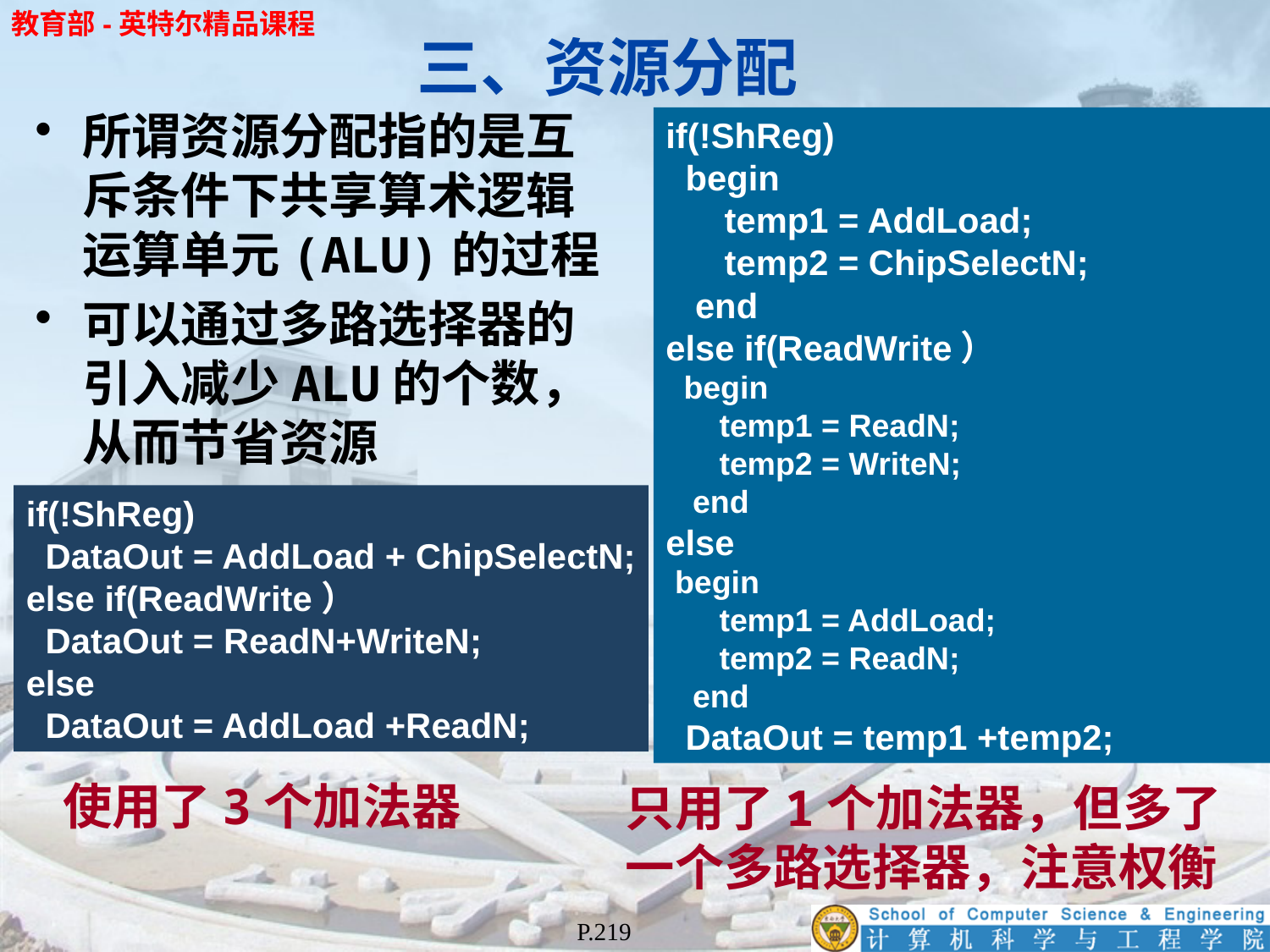

# 三、资源分配
所谓资源分配指的是互斥条件下共享算术逻辑运算单元(ALU)的过程
可以通过多路选择器的引入减少ALU的个数，从而节省资源
if(!ShReg)
  begin
      temp1 = AddLoad;
      temp2 = ChipSelectN;
   end
else if(ReadWrite）
  begin
      temp1 = ReadN;
      temp2 = WriteN;
   end
else
 begin
      temp1 = AddLoad;
      temp2 = ReadN;
   end
  DataOut = temp1 +temp2;
只用了1个加法器，但多了一个多路选择器，注意权衡
if(!ShReg)
  DataOut = AddLoad + ChipSelectN;
else if(ReadWrite）
  DataOut = ReadN+WriteN;
else
  DataOut = AddLoad +ReadN;
使用了3个加法器
P.219